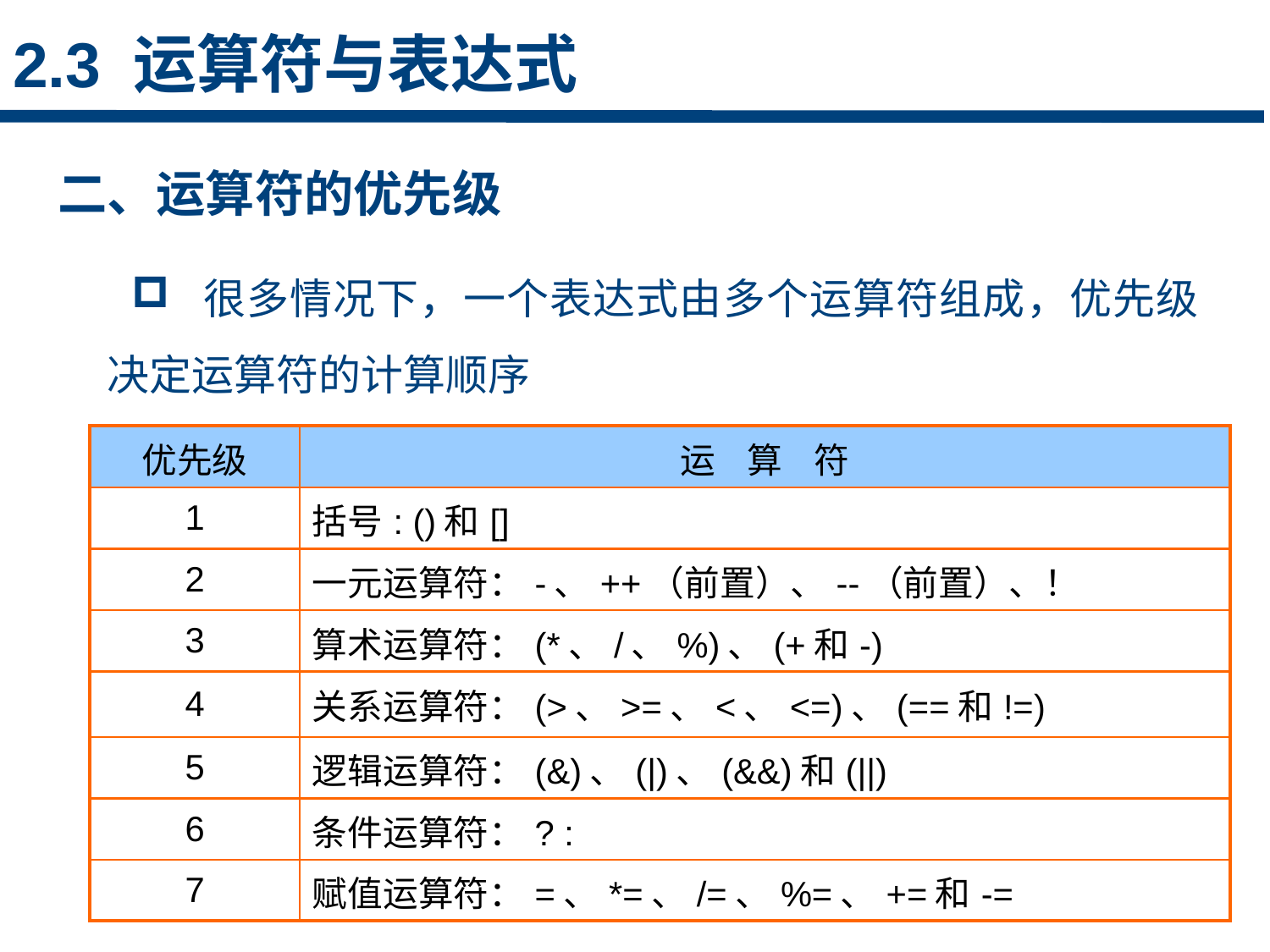

2.3 运算符与表达式
二、运算符的优先级

  很多情况下，一个表达式由多个运算符组成，优先级决定运算符的计算顺序
点击添加文本
点击添加文本
| 优先级 | 运 算 符 |
| --- | --- |
| 1 | 括号: ()和[] |
| 2 | 一元运算符：-、++（前置）、--（前置）、！ |
| 3 | 算术运算符：(\*、/、%)、(+和-) |
| 4 | 关系运算符：(>、>=、<、<=)、(==和!=) |
| 5 | 逻辑运算符：(&)、(|)、(&&)和(||) |
| 6 | 条件运算符：? : |
| 7 | 赋值运算符：=、\*=、/=、%=、+=和-= |
点击添加文本
点击添加文本